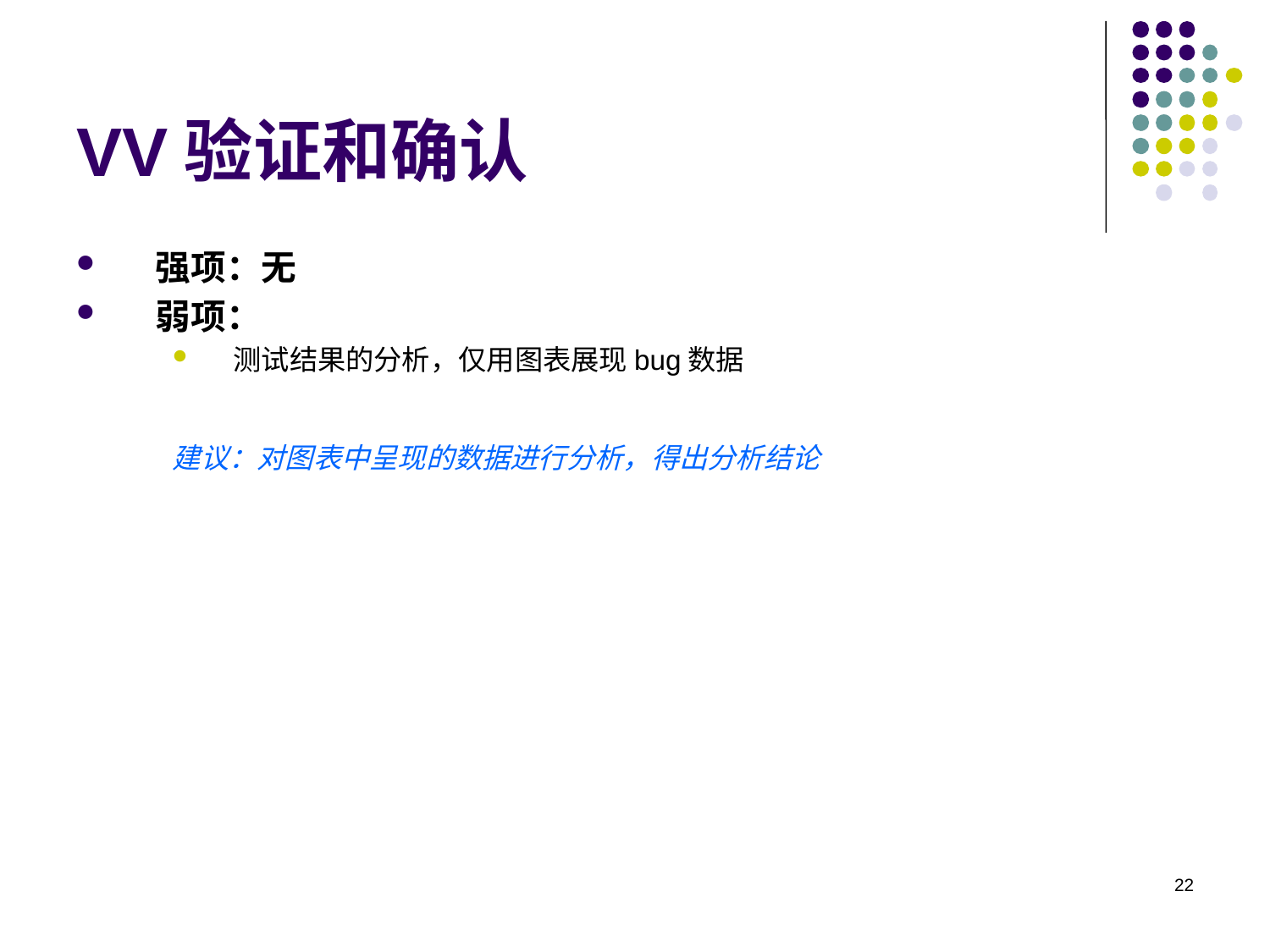

# VV验证和确认
强项：无
弱项：
测试结果的分析，仅用图表展现bug数据

建议：对图表中呈现的数据进行分析，得出分析结论
22